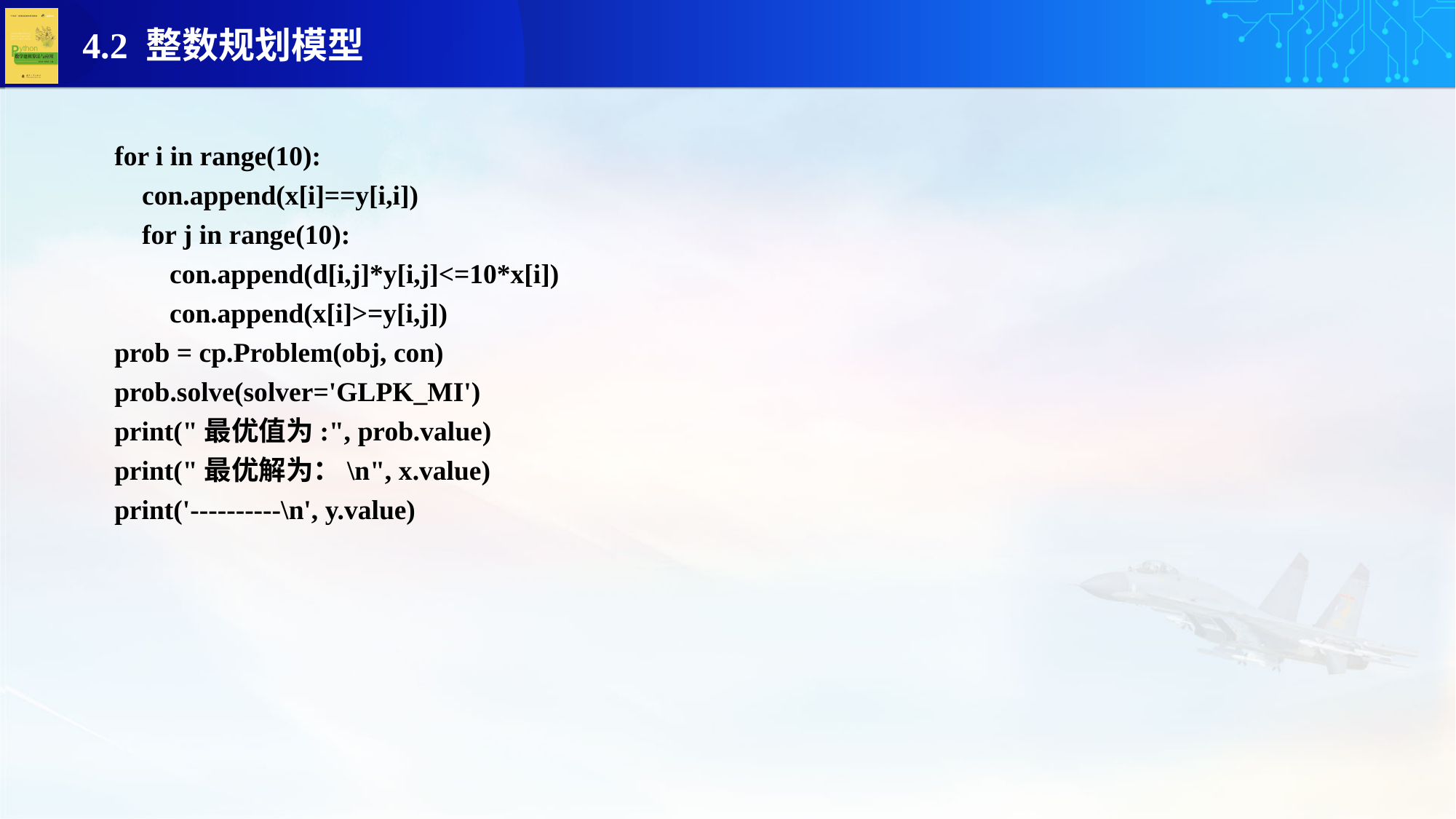

for i in range(10):
    con.append(x[i]==y[i,i])
    for j in range(10):
        con.append(d[i,j]*y[i,j]<=10*x[i])
        con.append(x[i]>=y[i,j])
prob = cp.Problem(obj, con)
prob.solve(solver='GLPK_MI')
print("最优值为:", prob.value)
print("最优解为：\n", x.value)
print('----------\n', y.value)